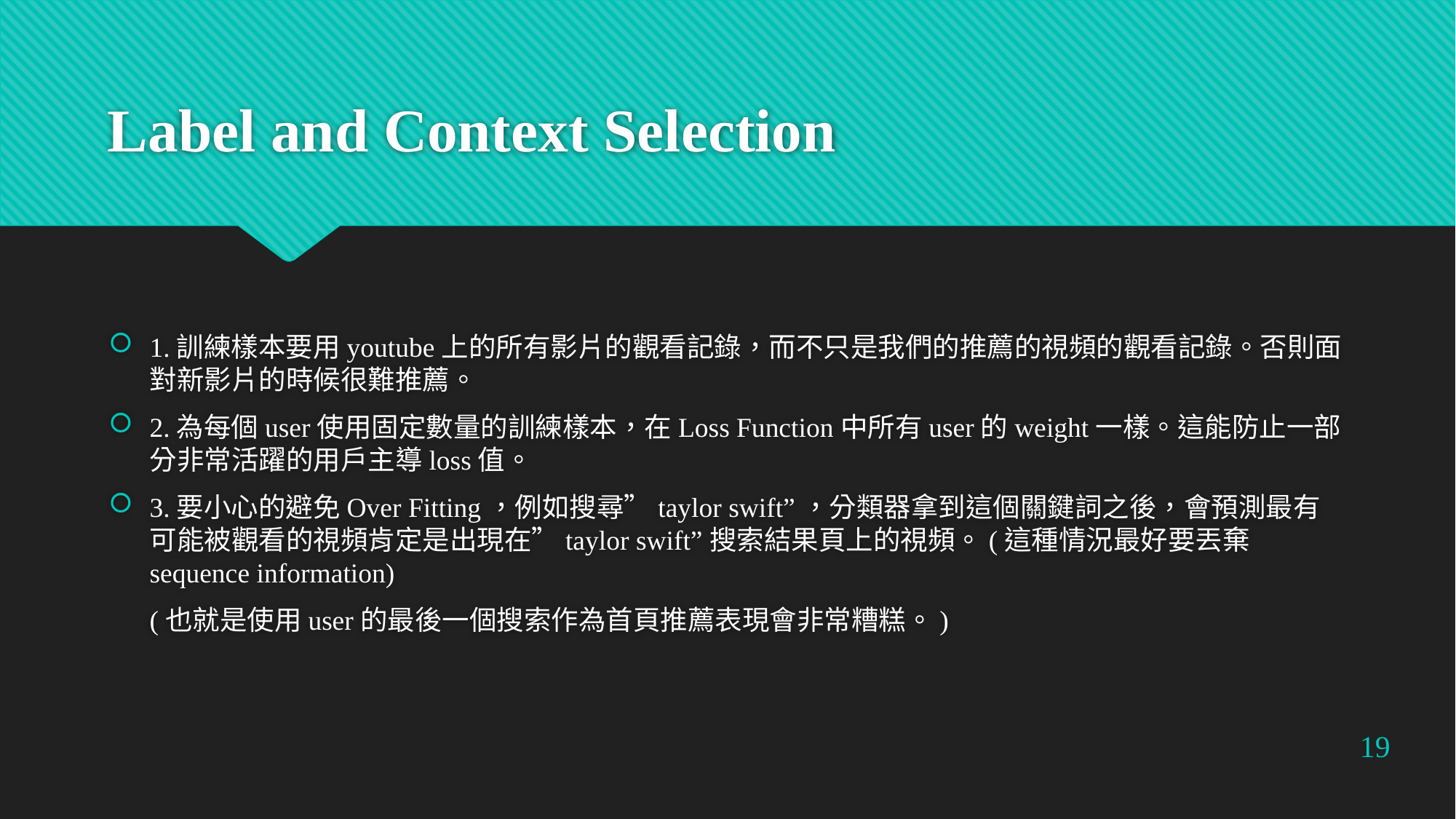

# Label and Context Selection
1.訓練樣本要用youtube上的所有影片的觀看記錄，而不只是我們的推薦的視頻的觀看記錄。否則面對新影片的時候很難推薦。
2.為每個user使用固定數量的訓練樣本，在Loss Function中所有user的weight一樣。這能防止一部分非常活躍的用戶主導loss值。
3.要小心的避免Over Fitting，例如搜尋”taylor swift”，分類器拿到這個關鍵詞之後，會預測最有可能被觀看的視頻肯定是出現在”taylor swift”搜索結果頁上的視頻。(這種情況最好要丟棄sequence information)
	(也就是使用user的最後一個搜索作為首頁推薦表現會非常糟糕。)
19